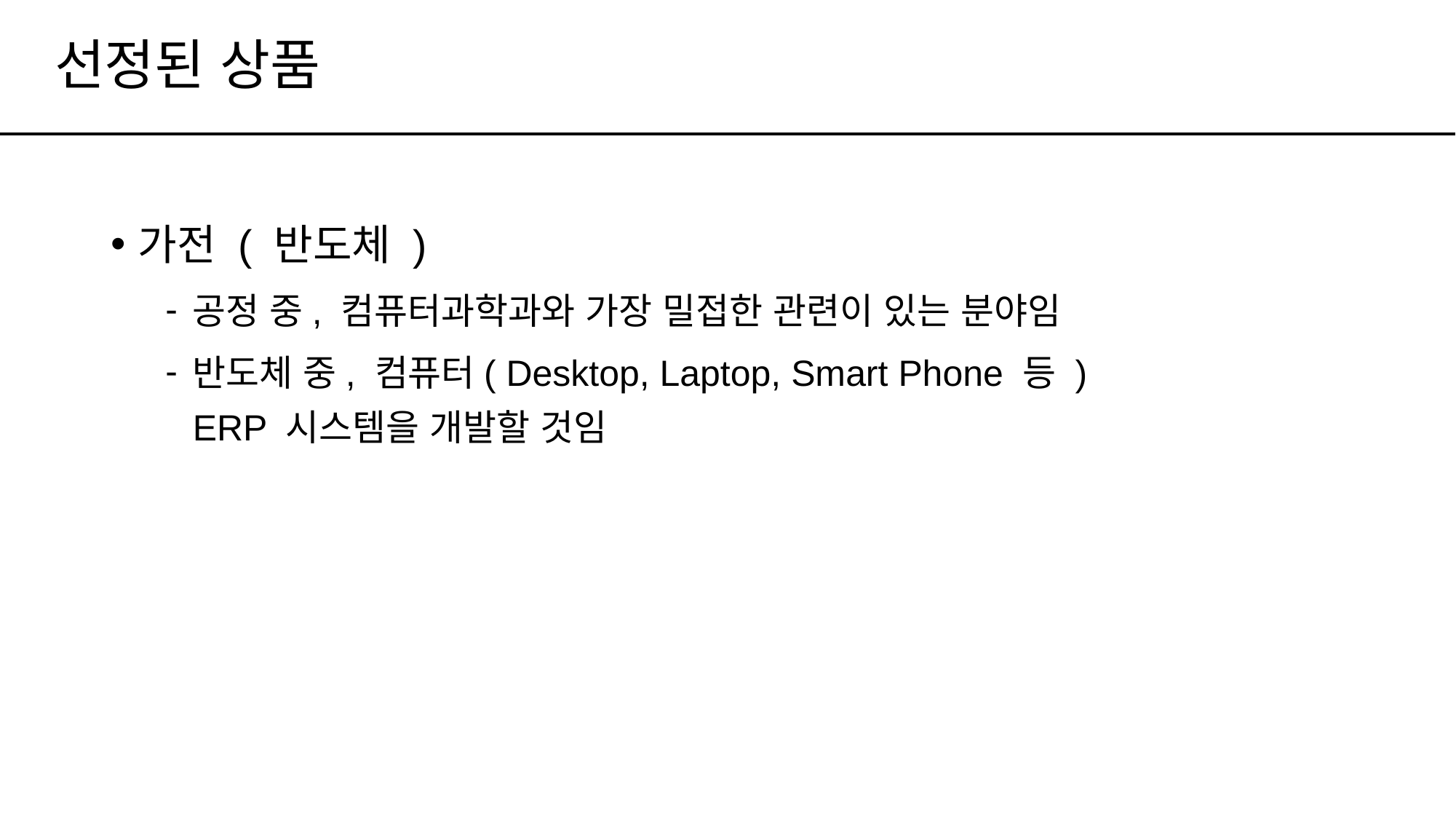

# 선정된 상품
가전 ( 반도체 )
공정 중, 컴퓨터과학과와 가장 밀접한 관련이 있는 분야임
반도체 중, 컴퓨터( Desktop, Laptop, Smart Phone 등 )
ERP 시스템을 개발할 것임